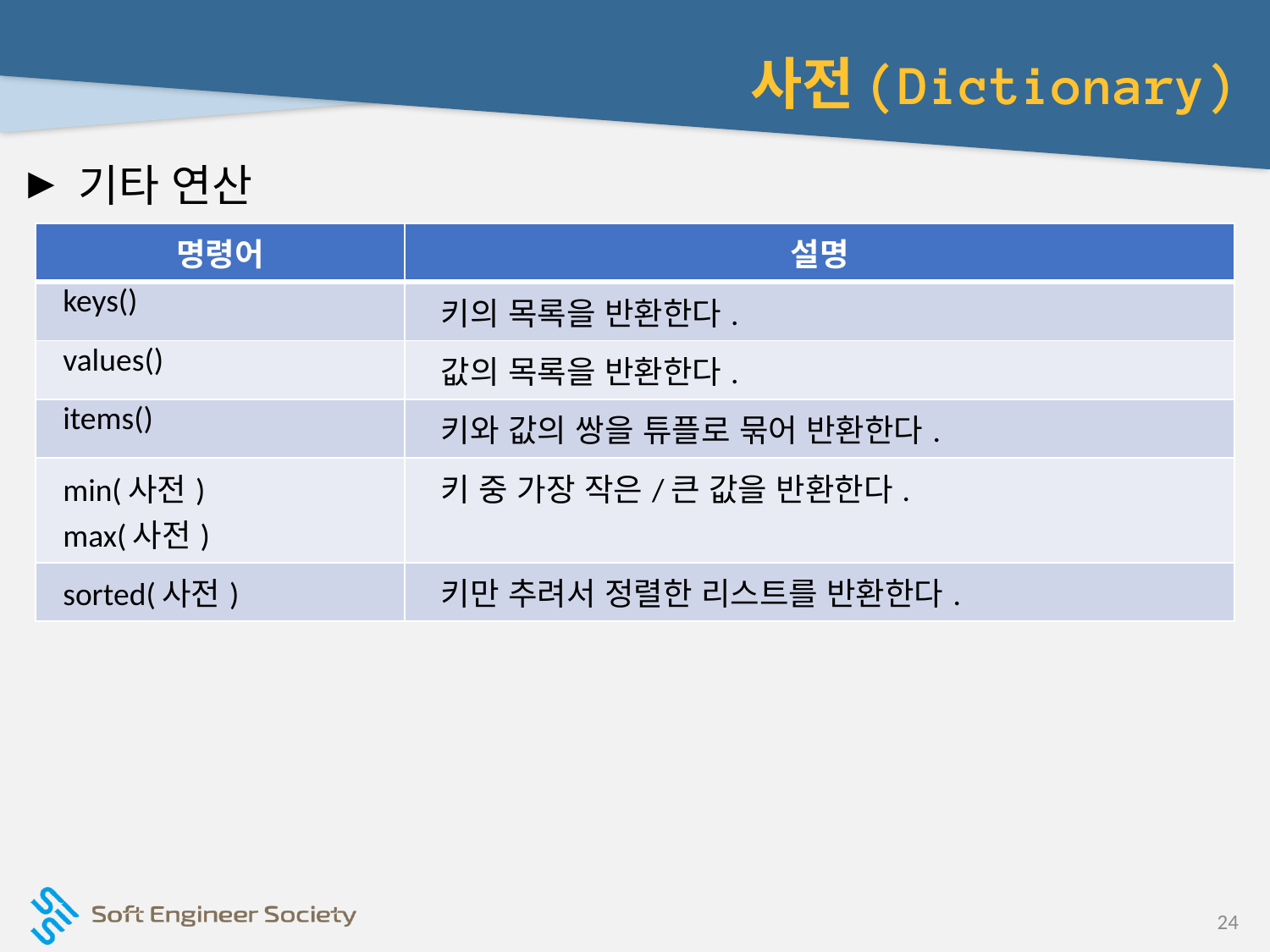

# 사전(Dictionary)
기타 연산
| 명령어 | 설명 |
| --- | --- |
| keys() | 키의 목록을 반환한다. |
| values() | 값의 목록을 반환한다. |
| items() | 키와 값의 쌍을 튜플로 묶어 반환한다. |
| min(사전) max(사전) | 키 중 가장 작은/큰 값을 반환한다. |
| sorted(사전) | 키만 추려서 정렬한 리스트를 반환한다. |
24